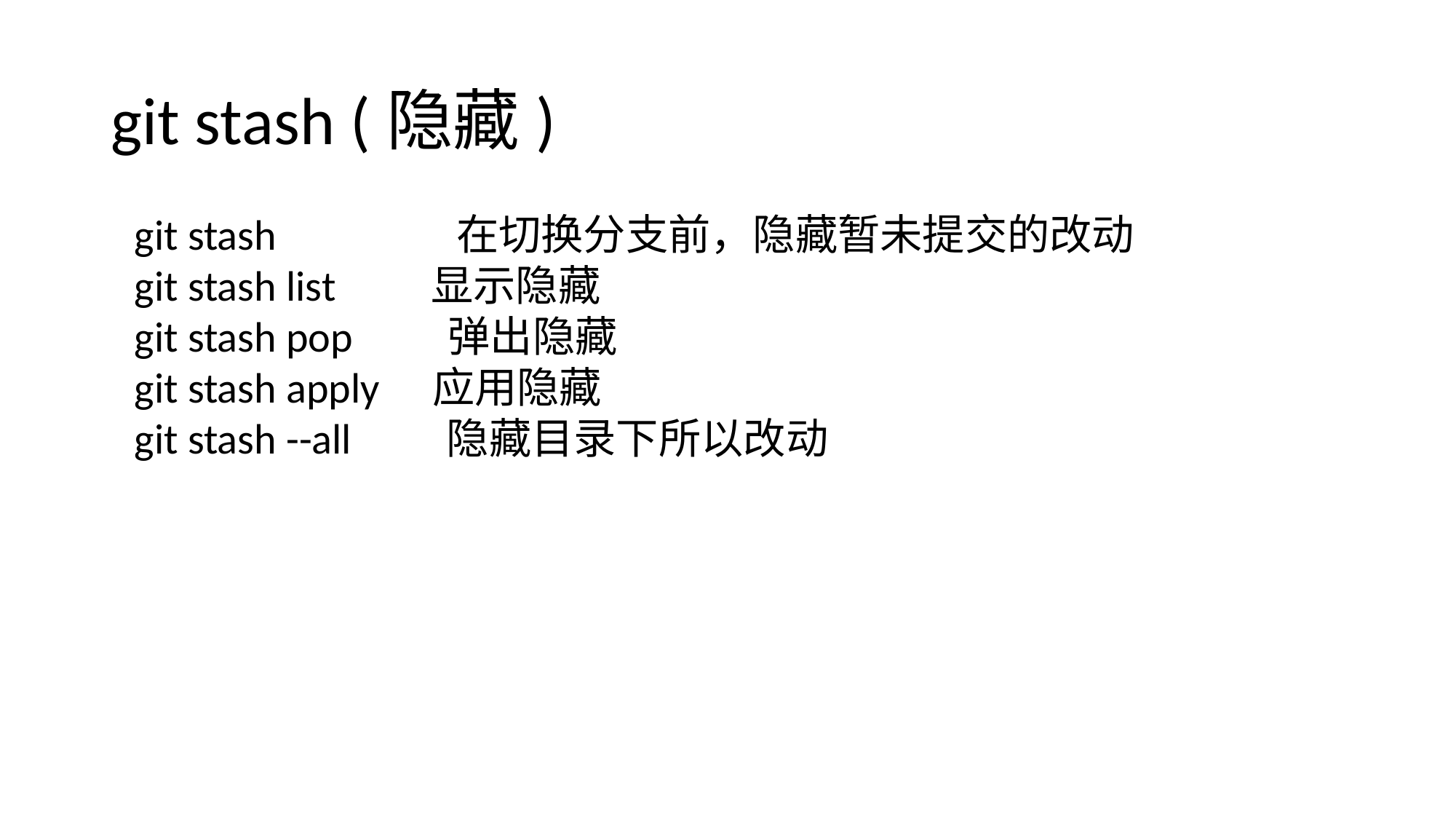

# git stash (隐藏)
git stash　　　　在切换分支前，隐藏暂未提交的改动
git stash list　　显示隐藏
git stash pop　　弹出隐藏
git stash apply　应用隐藏
git stash --all　　隐藏目录下所以改动